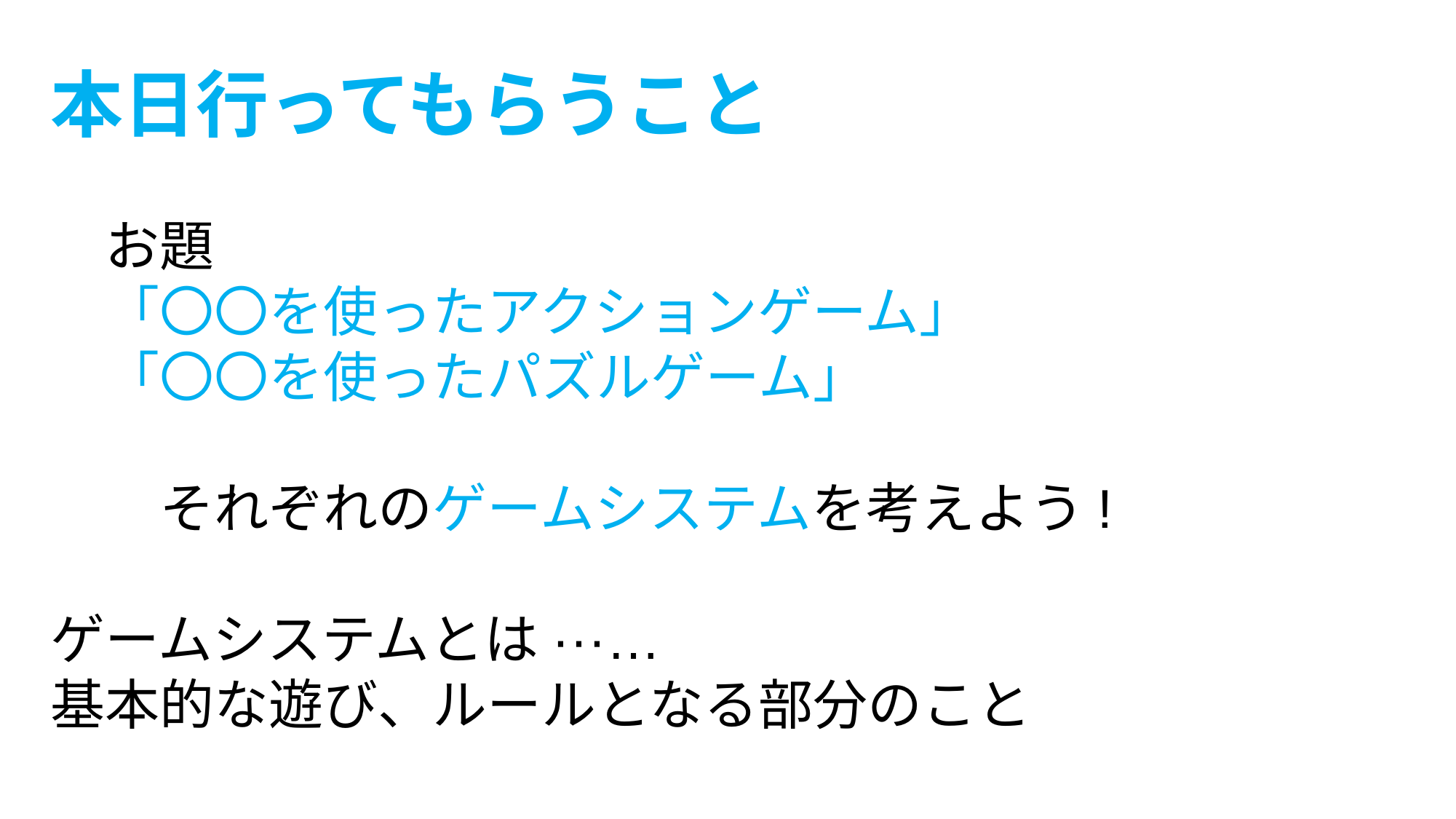

本日行ってもらうこと

　お題
　「〇〇を使ったアクションゲーム」
　「〇〇を使ったパズルゲーム」

　　それぞれのゲームシステムを考えよう!

ゲームシステムとは···…
基本的な遊び、ルールとなる部分のこと